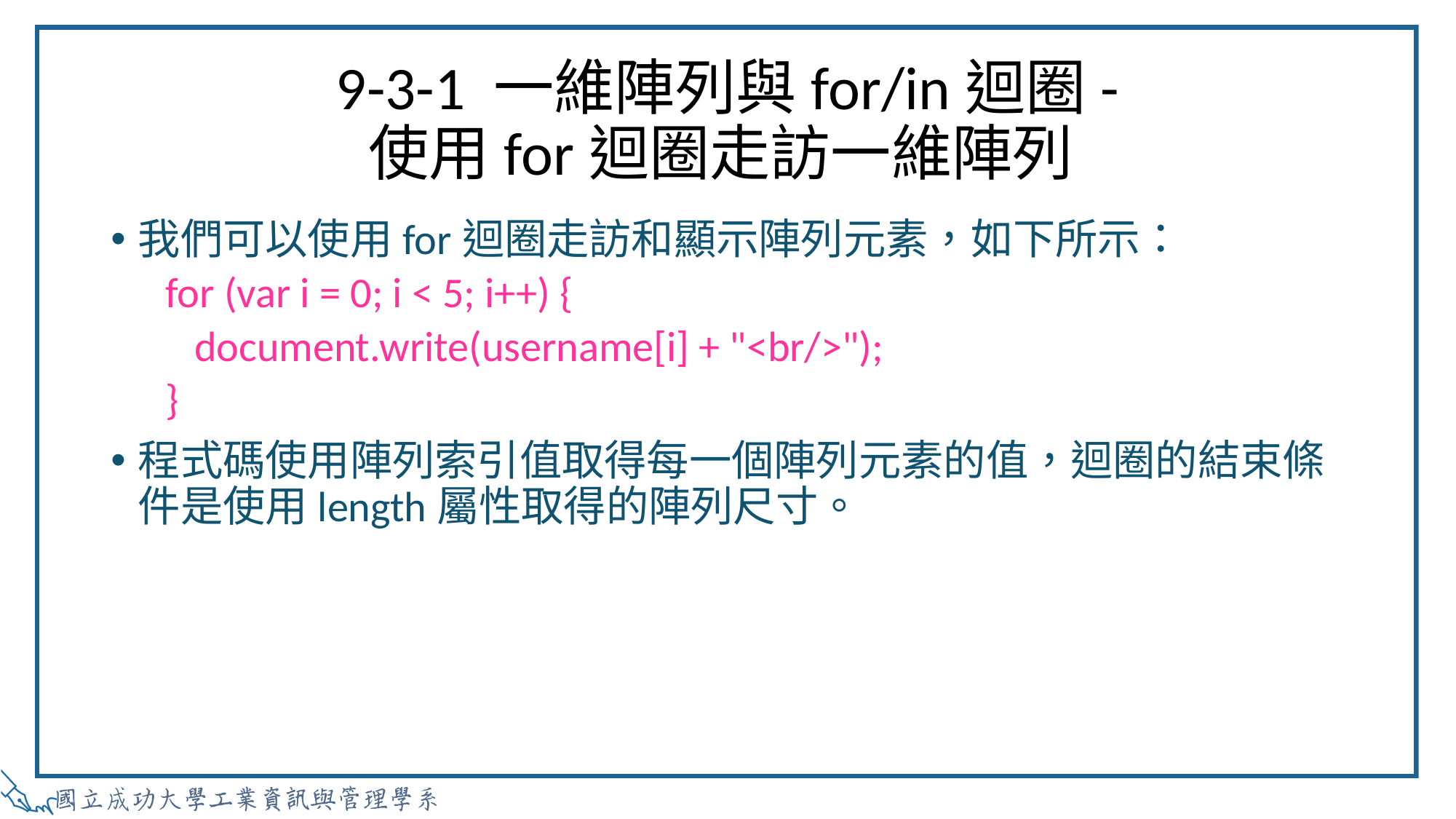

# 9-3-1 一維陣列與for/in迴圈- 使用for迴圈走訪一維陣列
我們可以使用for迴圈走訪和顯示陣列元素，如下所示：
for (var i = 0; i < 5; i++) {
   document.write(username[i] + "<br/>");
}
程式碼使用陣列索引值取得每一個陣列元素的值，迴圈的結束條件是使用length屬性取得的陣列尺寸。